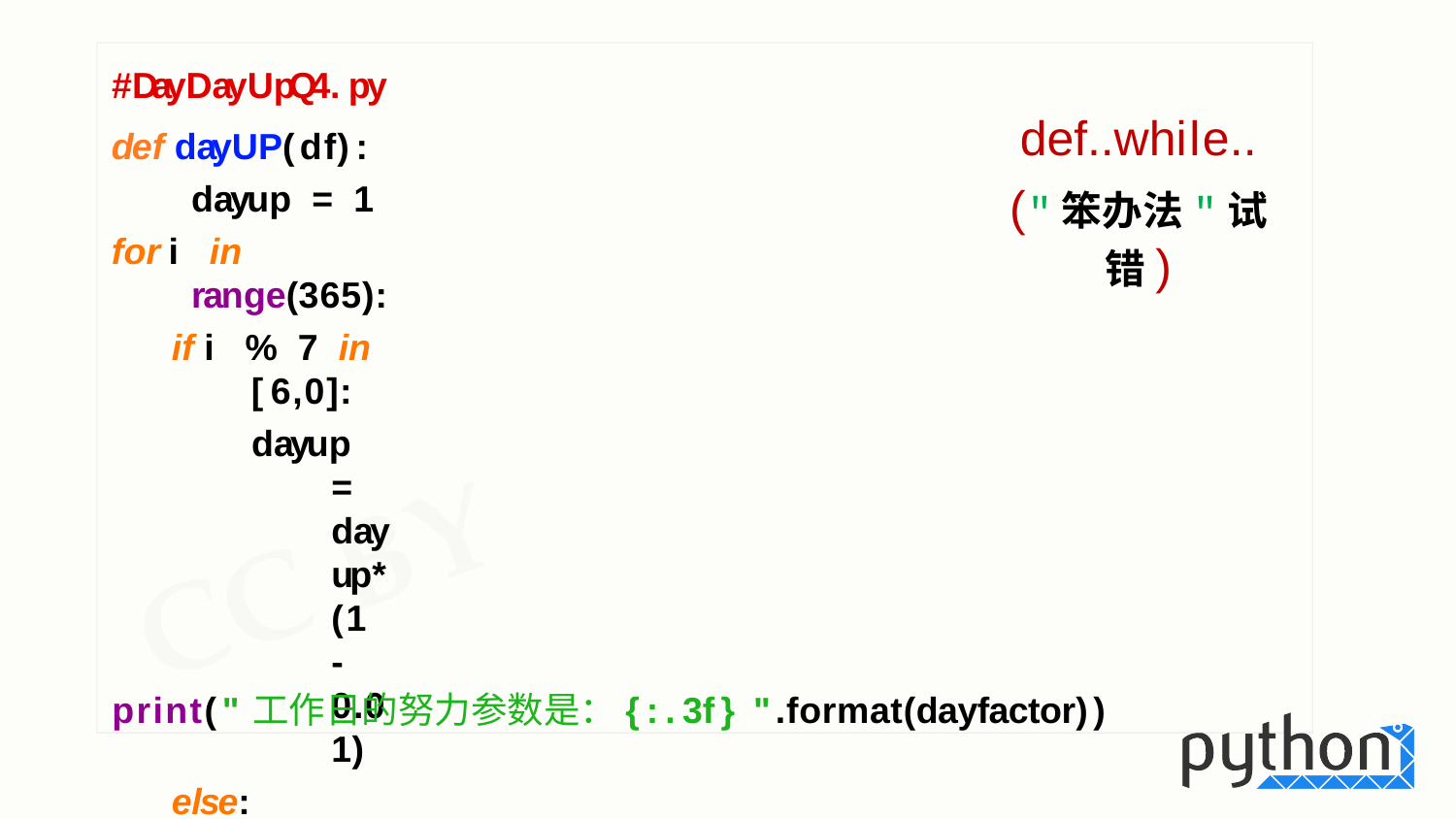

# #DayDayUpQ4.py
def..while..
("笨办法"试错)
def dayUP(df): dayup  =  1
for i  in range(365):
if i  %  7  in [6,0]:
dayup  =  dayup*(1  -  0.01)
else:
dayup  =  dayup*(1  +  df)
return dayup dayfactor  =  0.01
while dayUP(dayfactor)  <  37.78: dayfactor  +=  0.001

print("工作日的努力参数是：{:.3f} ".format(dayfactor))